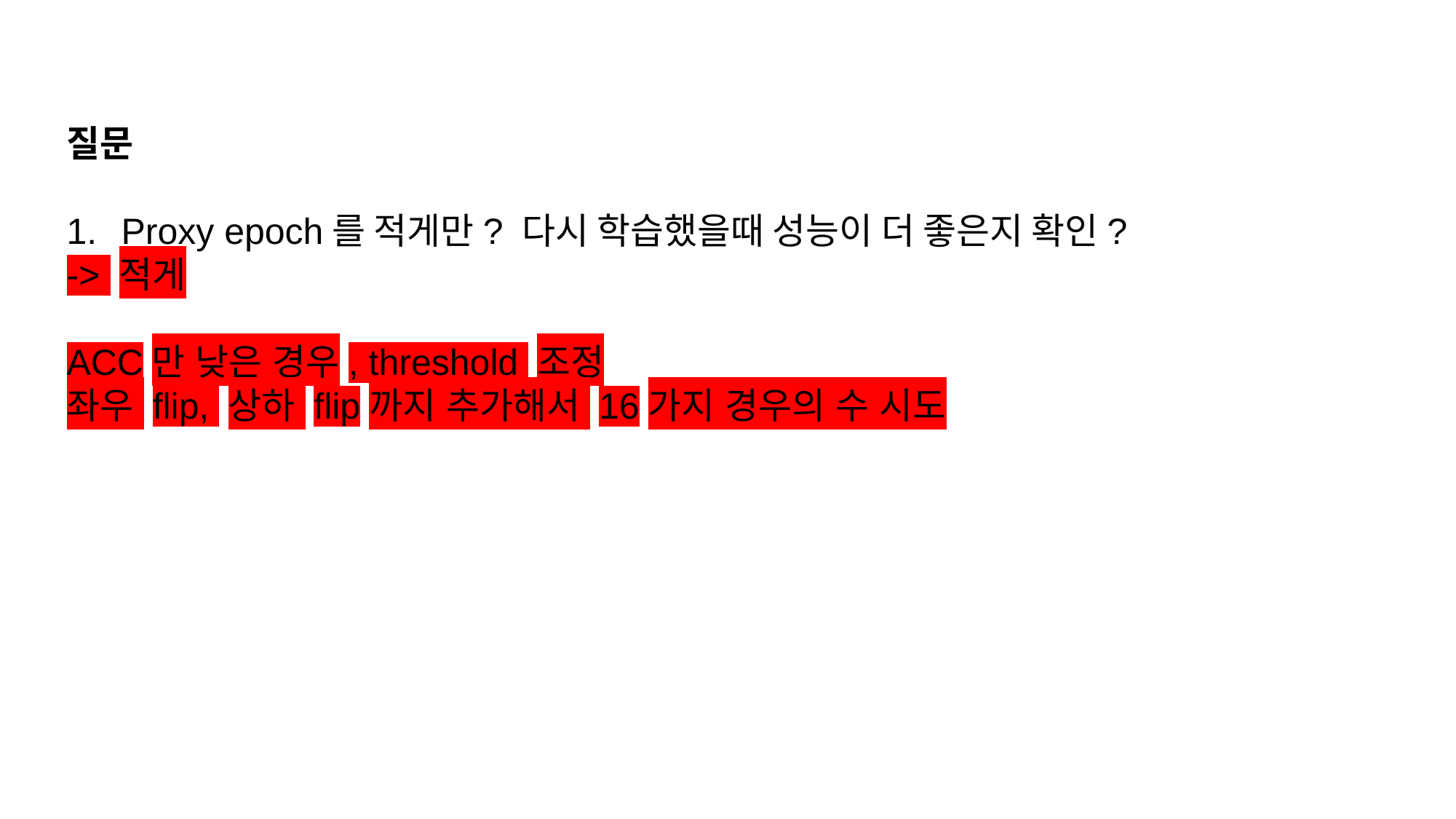

질문

Proxy epoch를 적게만? 다시 학습했을때 성능이 더 좋은지 확인?
-> 적게

ACC만 낮은 경우, threshold 조정
좌우 flip, 상하 flip까지 추가해서 16가지 경우의 수 시도